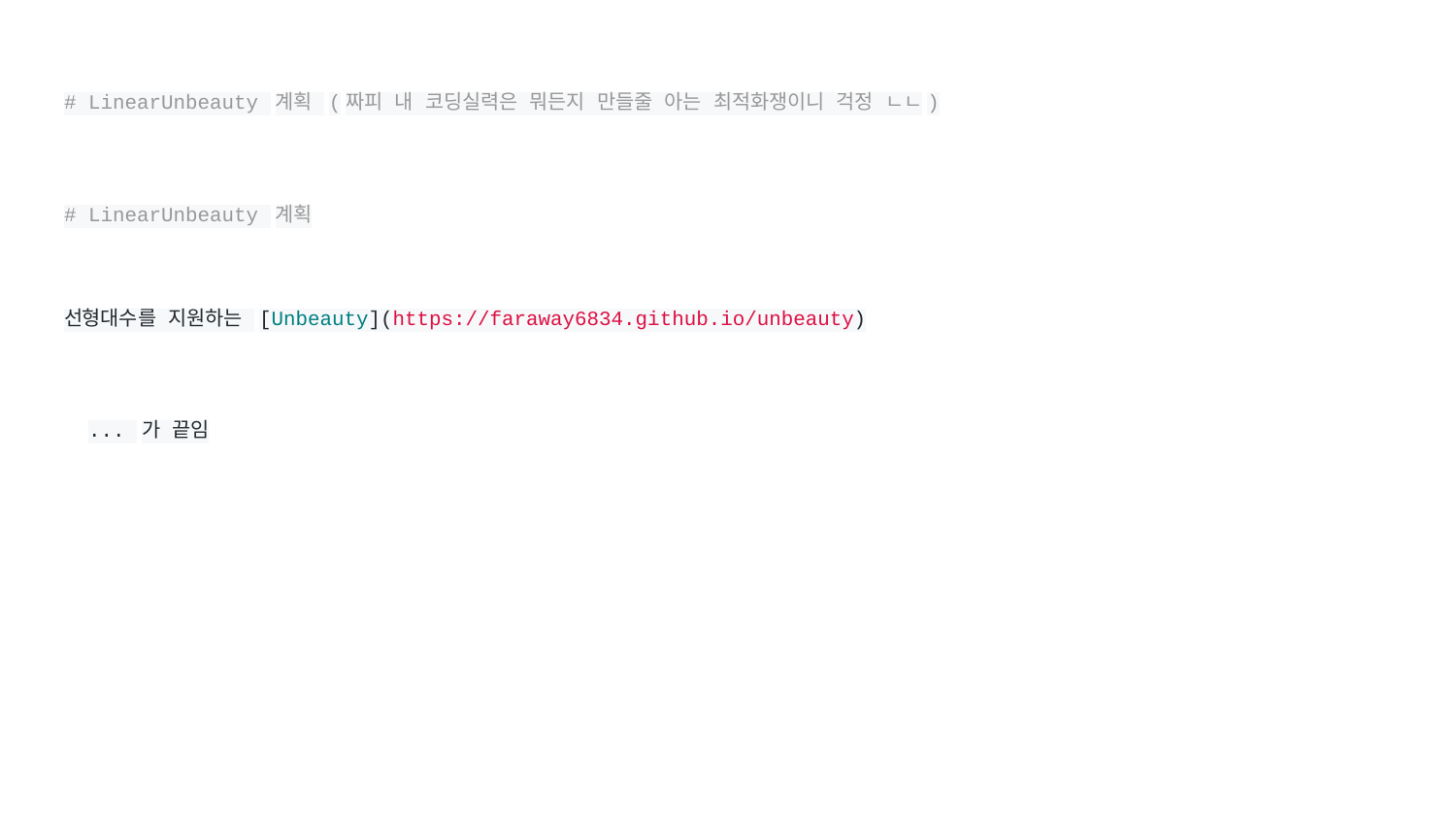

# # LinearUnbeauty 계획 (짜피 내 코딩실력은 뭐든지 만들줄 아는 최적화쟁이니 걱정 ㄴㄴ)
# LinearUnbeauty 계획

선형대수를 지원하는 [Unbeauty](https://faraway6834.github.io/unbeauty)

... 가 끝임